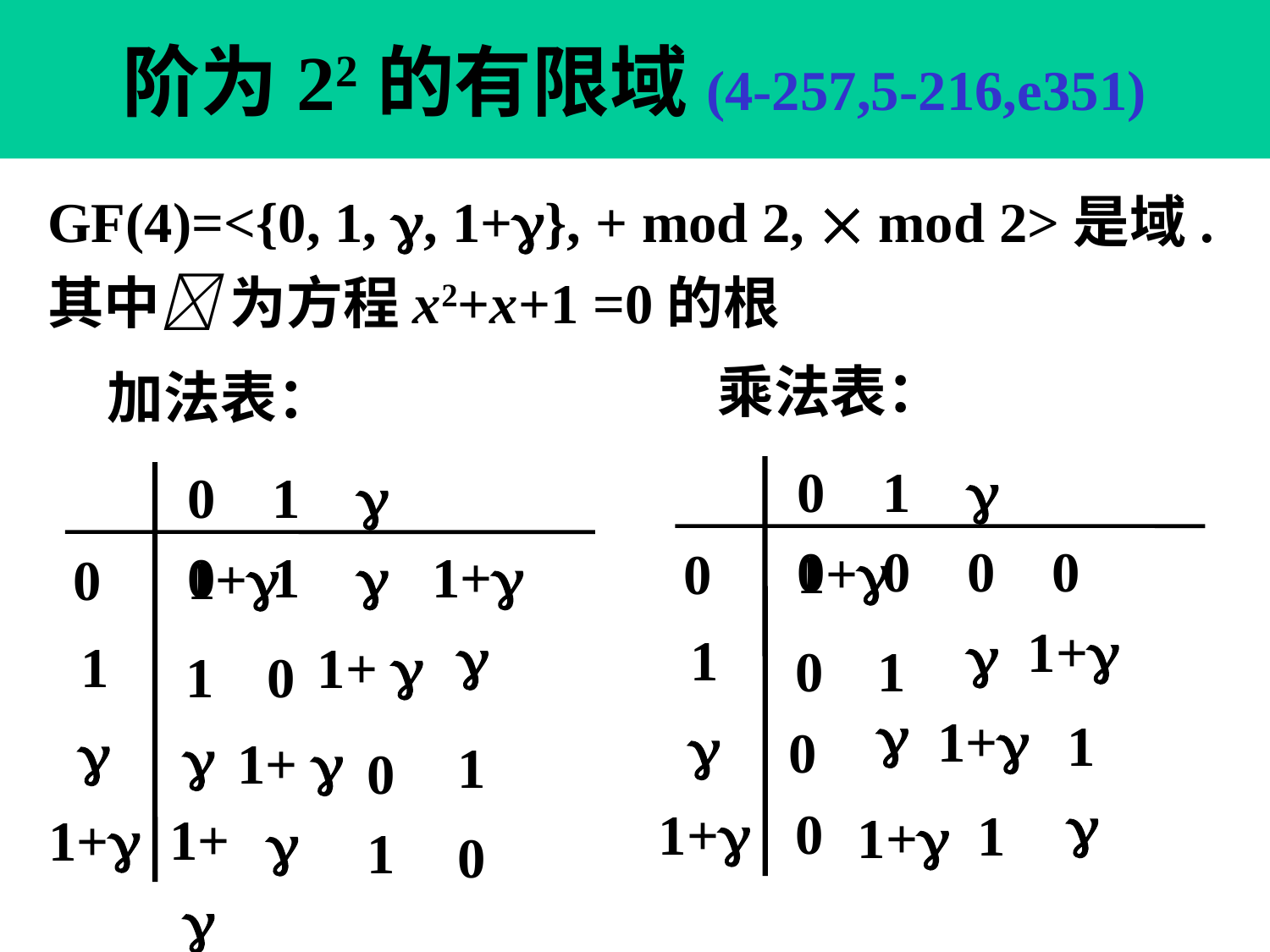

# 阶为22的有限域(4-257,5-216,e351)
GF(4)=<{0, 1, γ, 1+γ}, + mod 2, × mod 2>是域.
其中γ 为方程x2+x+1 =0的根
乘法表：
0    1    γ   1+γ

0    0    0    0
0
1
 γ
1+γ

1+γ
γ
0
0
0
1
γ
1+γ
1
γ
1
1+γ
加法表：
0    1    γ   1+γ

0    1    γ   1+γ
0
1
 γ
1+γ

γ
1+ γ
1
 γ
1+γ
0
1+ γ
1
0
γ
1
0